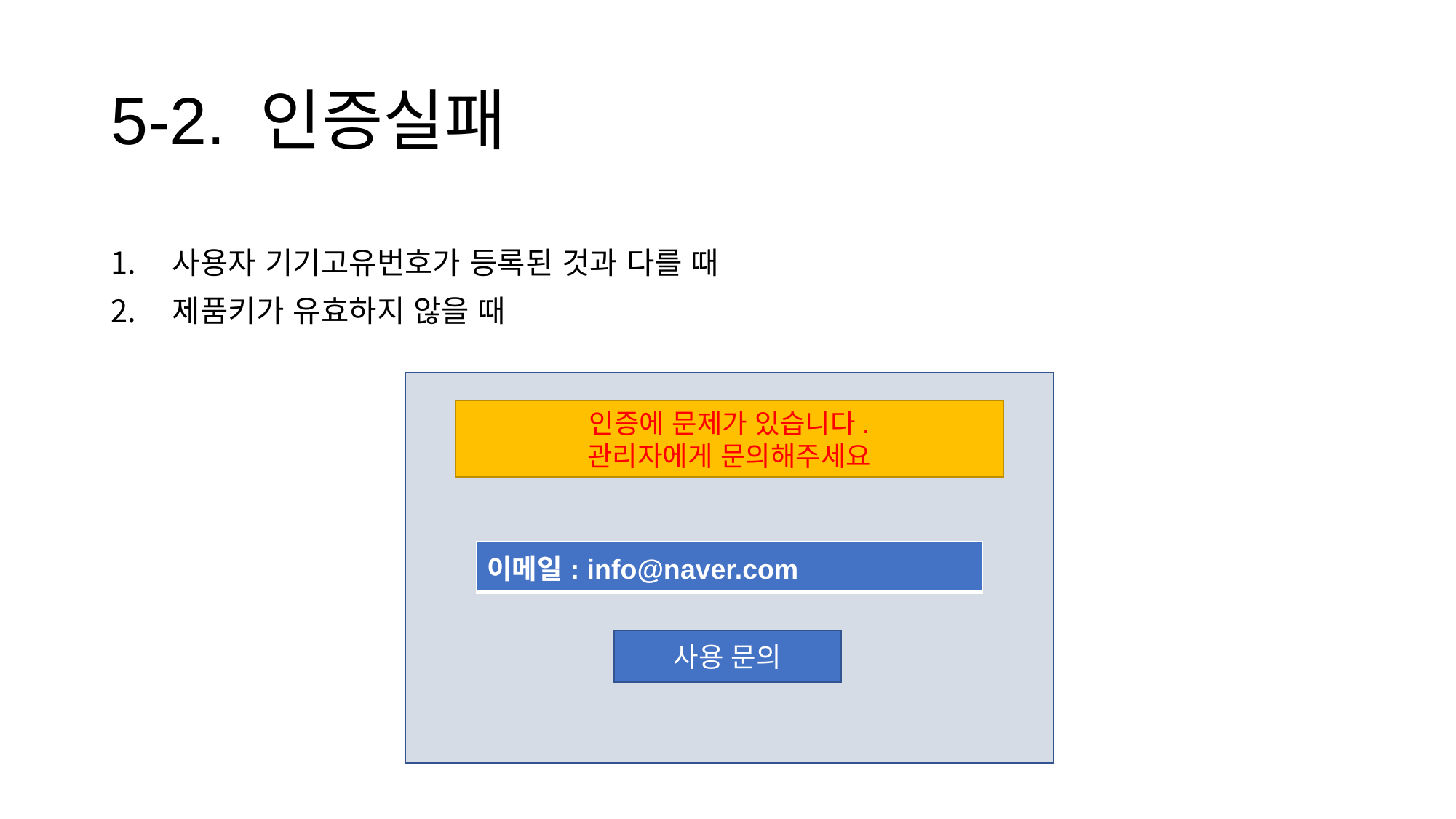

# 5-2. 인증실패

사용자 기기고유번호가 등록된 것과 다를 때
제품키가 유효하지 않을 때

인증에 문제가 있습니다.
관리자에게 문의해주세요
| 이메일: info@naver.com |
| --- |
사용 문의